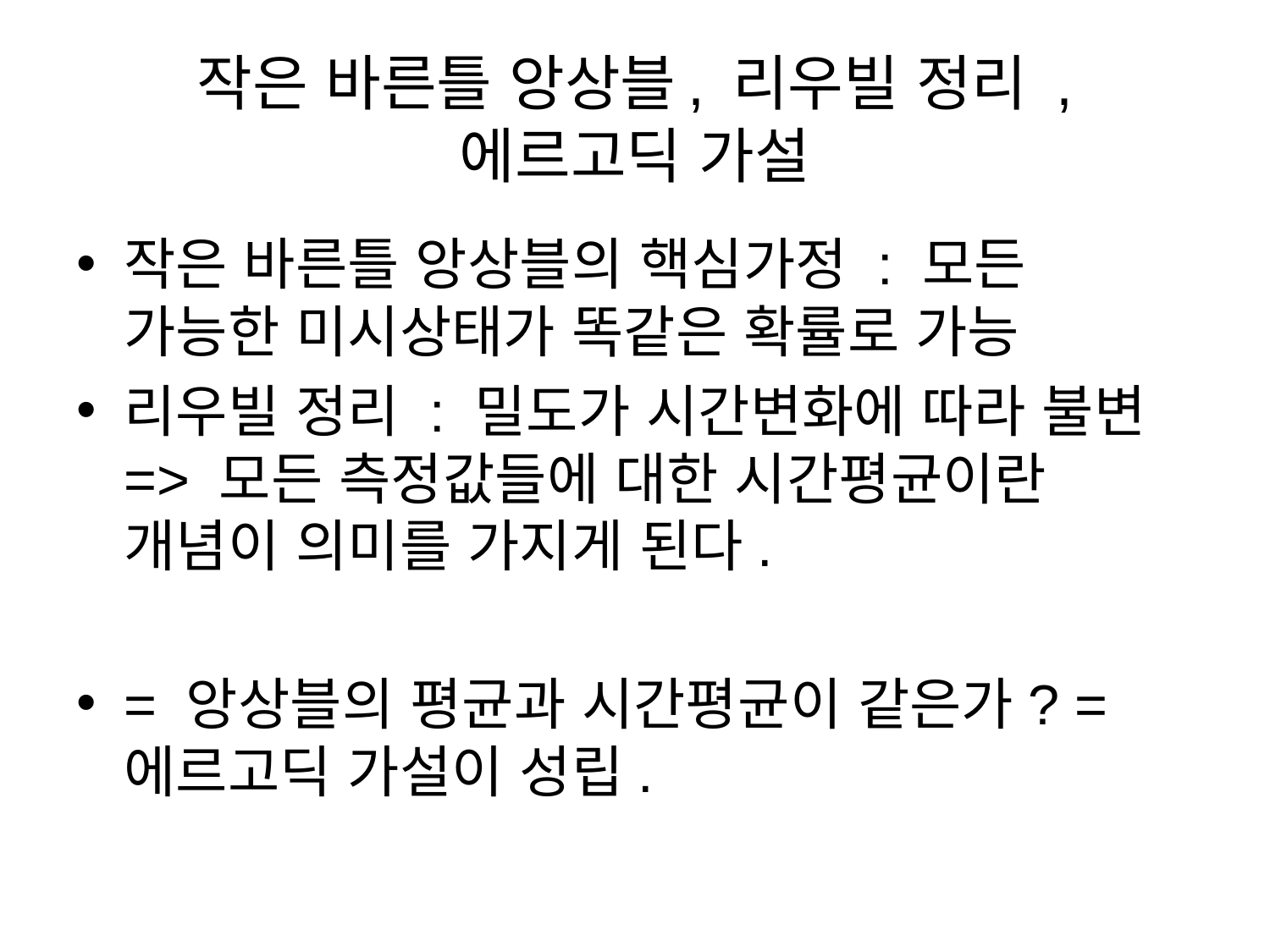

# 작은 바른틀 앙상블, 리우빌 정리 , 에르고딕 가설
작은 바른틀 앙상블의 핵심가정 : 모든 가능한 미시상태가 똑같은 확률로 가능
리우빌 정리 : 밀도가 시간변화에 따라 불변 => 모든 측정값들에 대한 시간평균이란 개념이 의미를 가지게 된다.

= 앙상블의 평균과 시간평균이 같은가? = 에르고딕 가설이 성립.